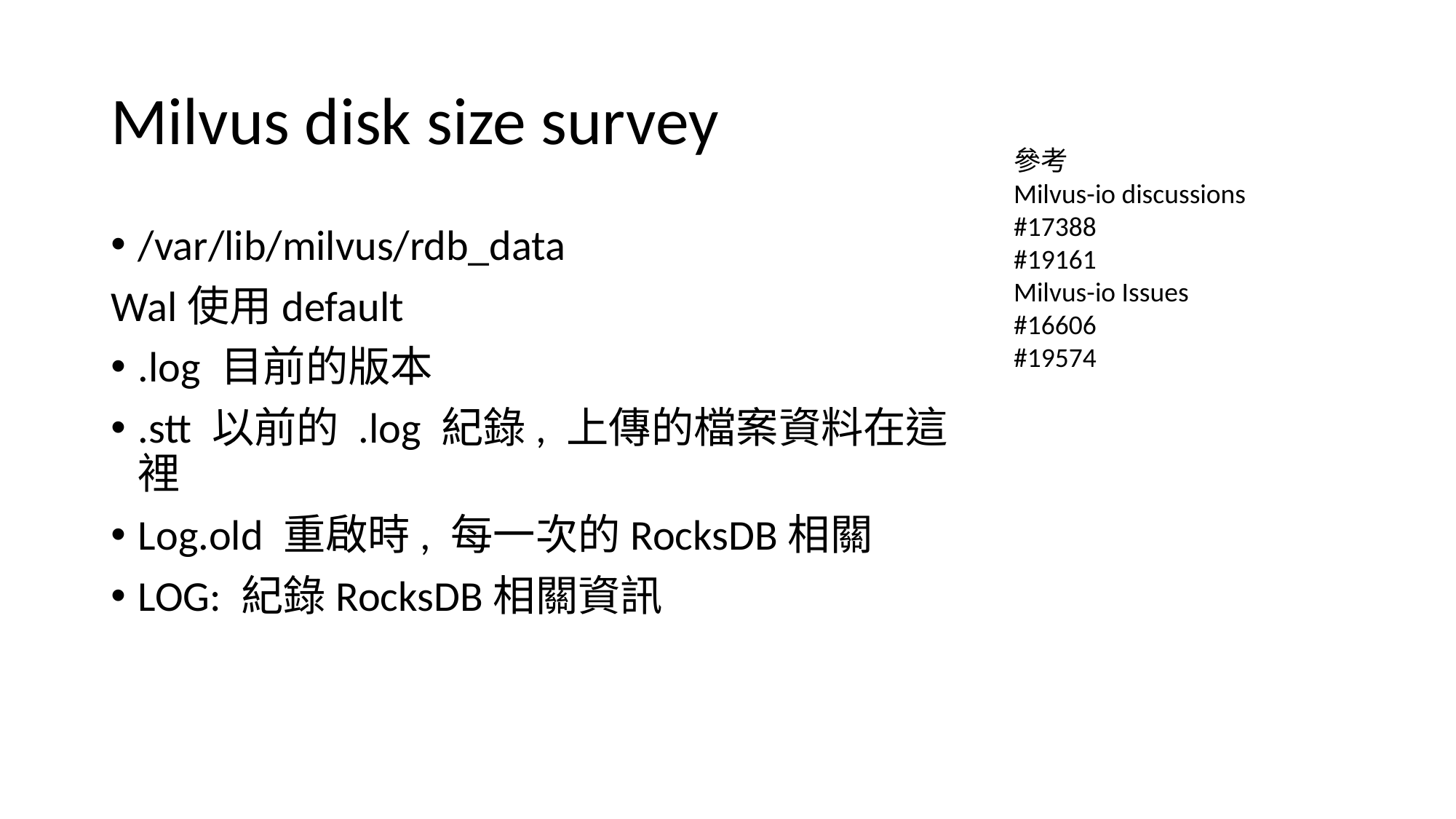

# Milvus disk size survey
參考
Milvus-io discussions
#17388
#19161
Milvus-io Issues
#16606
#19574
/var/lib/milvus/rdb_data
Wal使用default
.log 目前的版本
.stt 以前的 .log 紀錄, 上傳的檔案資料在這裡
Log.old 重啟時, 每一次的RocksDB相關
LOG: 紀錄RocksDB相關資訊